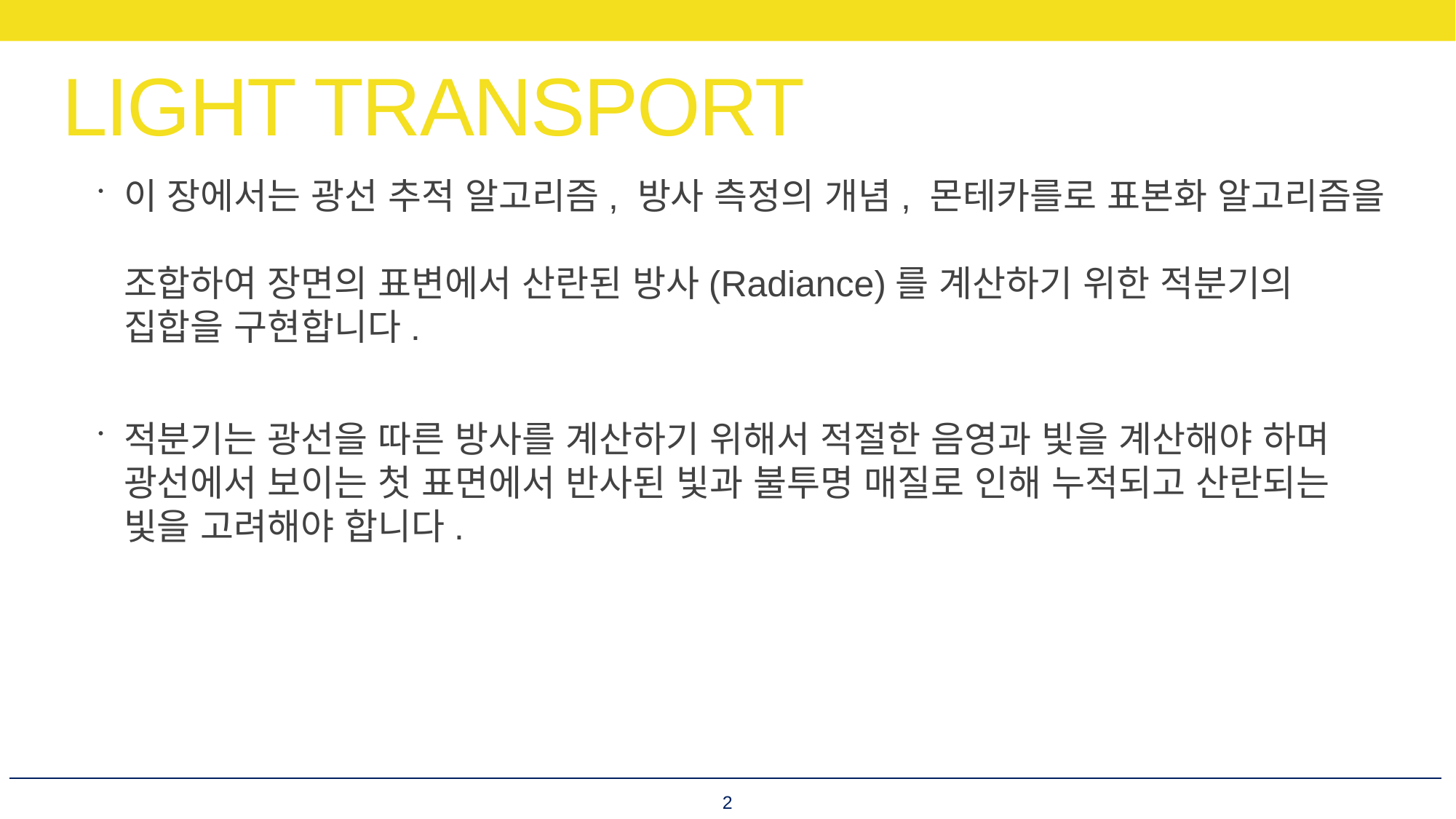

# LIGHT TRANSPORT
이 장에서는 광선 추적 알고리즘, 방사 측정의 개념, 몬테카를로 표본화 알고리즘을
조합하여 장면의 표변에서 산란된 방사(Radiance)를 계산하기 위한 적분기의 집합을 구현합니다.

적분기는 광선을 따른 방사를 계산하기 위해서 적절한 음영과 빛을 계산해야 하며 광선에서 보이는 첫 표면에서 반사된 빛과 불투명 매질로 인해 누적되고 산란되는 빛을 고려해야 합니다.

2